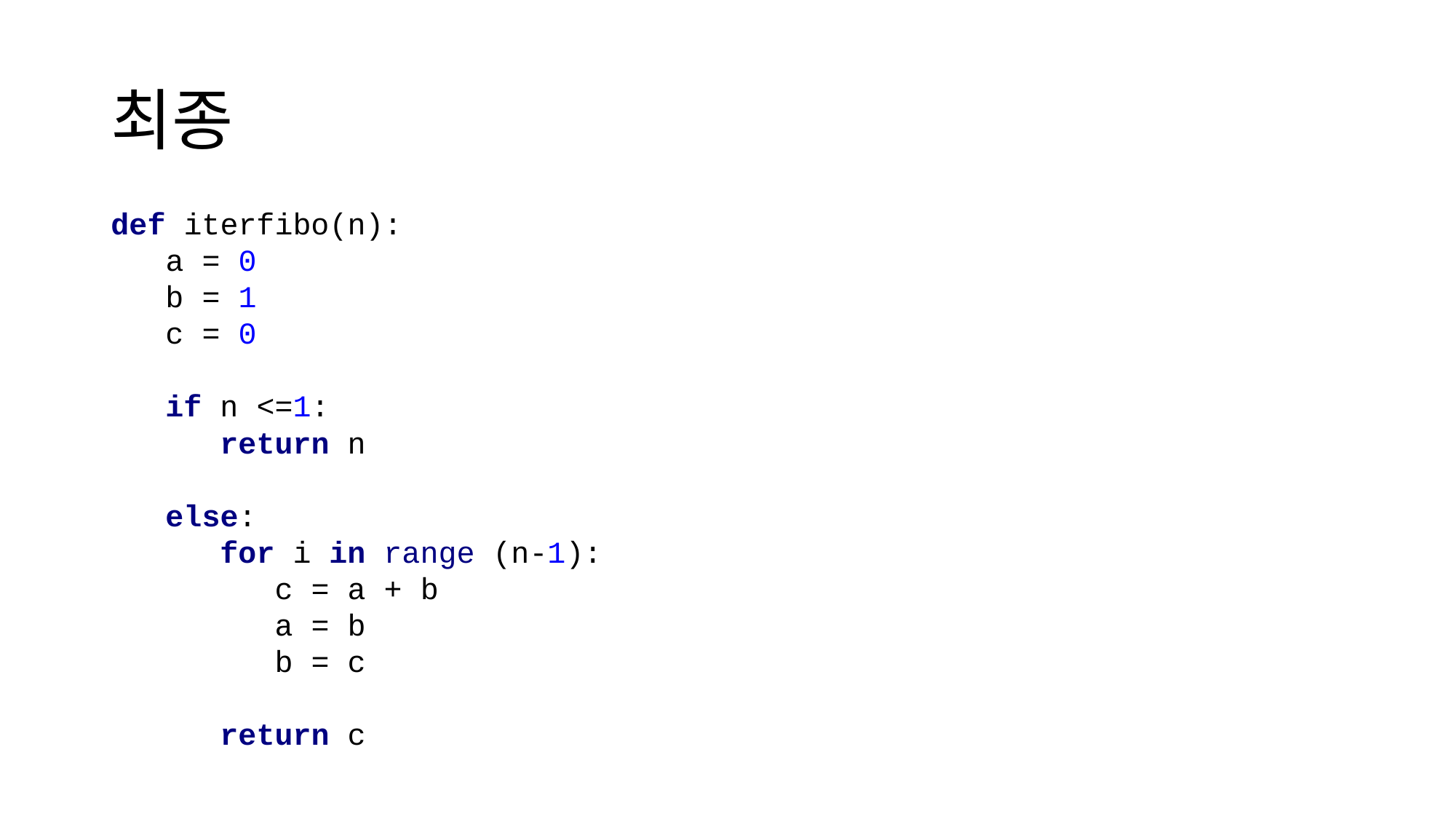

# 최종
def iterfibo(n):
   a = 0
   b = 1
   c = 0
   if n <=1:
      return n
   else:
      for i in range (n-1):
         c = a + b
         a = b
         b = c
      return c